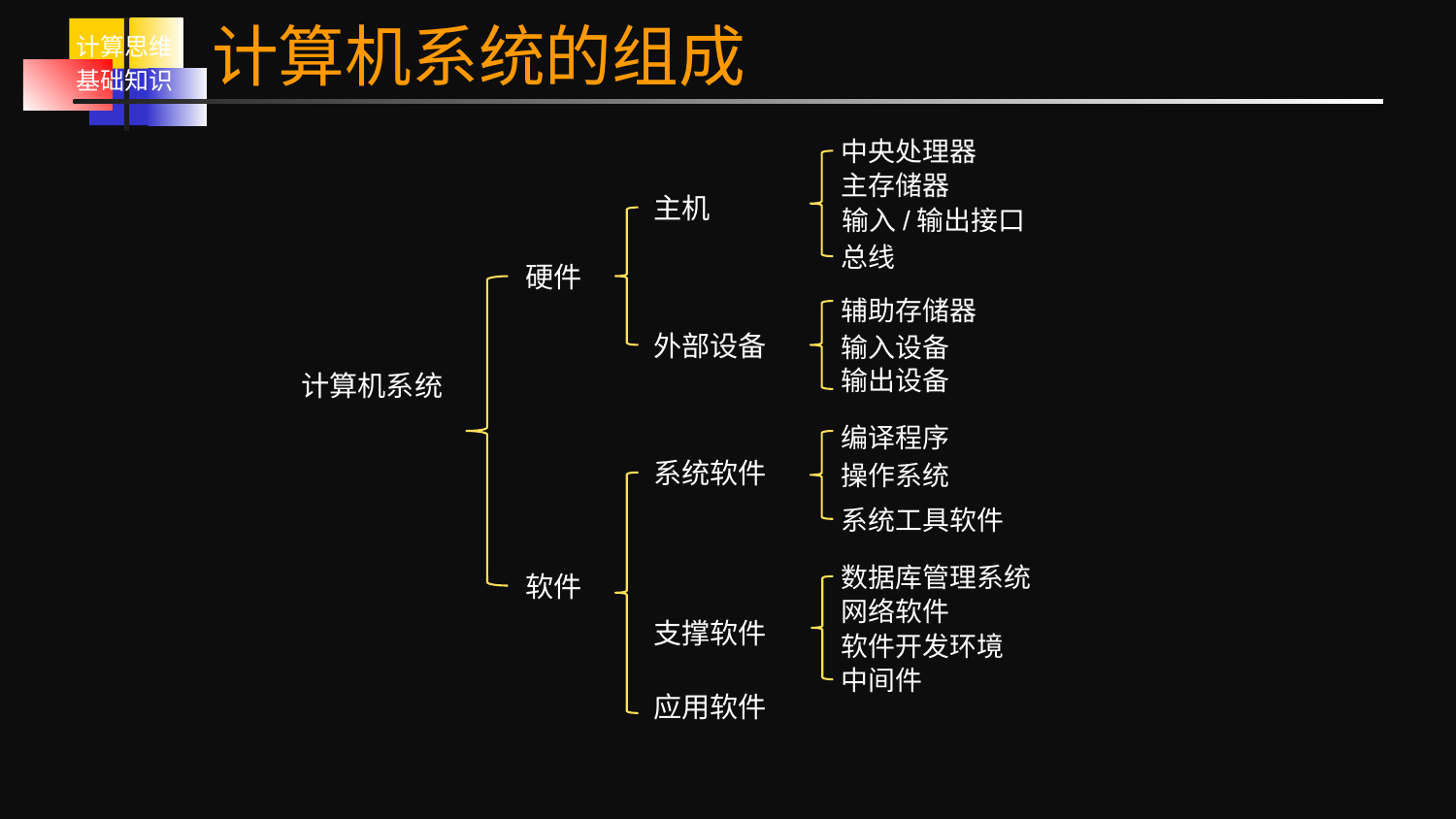

计算机系统的组成
中央处理器

主存储器
主机
输入/输出接口

硬件
总线

辅助存储器
外部设备

输入设备
计算机系统
输出设备
编译程序
系统软件

操作系统

系统工具软件
软件
数据库管理系统

支撑软件
网络软件
软件开发环境
中间件
应用软件